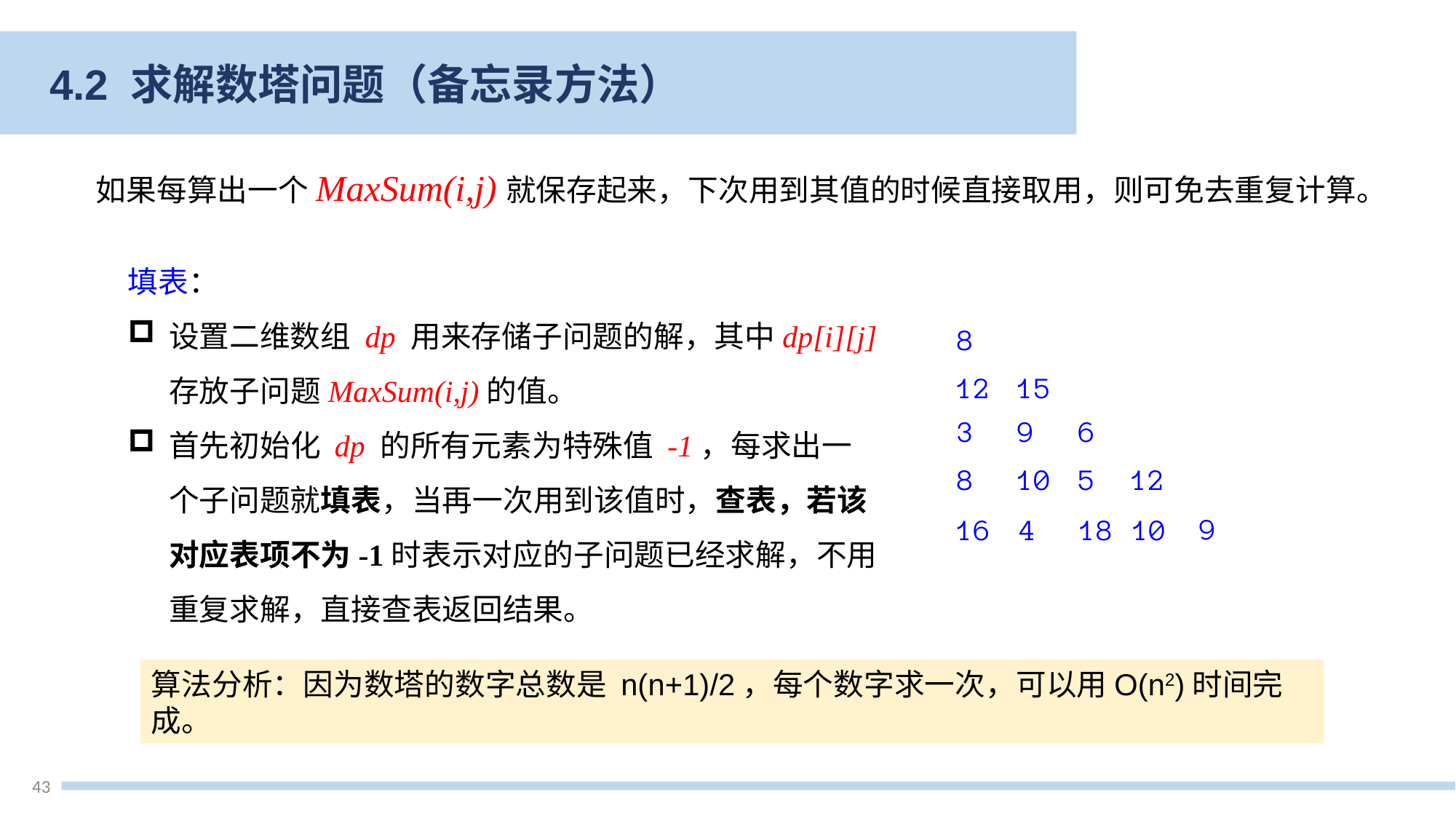

4.2 求解数塔问题（备忘录方法）
       如果每算出一个MaxSum(i,j)就保存起来，下次用到其值的时候直接取用，则可免去重复计算。
填表：
设置二维数组 dp 用来存储子问题的解，其中dp[i][j] 存放子问题MaxSum(i,j)的值。
首先初始化 dp 的所有元素为特殊值 -1，每求出一个子问题就填表，当再一次用到该值时，查表，若该对应表项不为-1时表示对应的子问题已经求解，不用重复求解，直接查表返回结果。
8
12
15
3
9
6
8
10
5
12
9
16
4
18
10
算法分析：因为数塔的数字总数是 n(n+1)/2，每个数字求一次，可以用O(n2)时间完成。
43